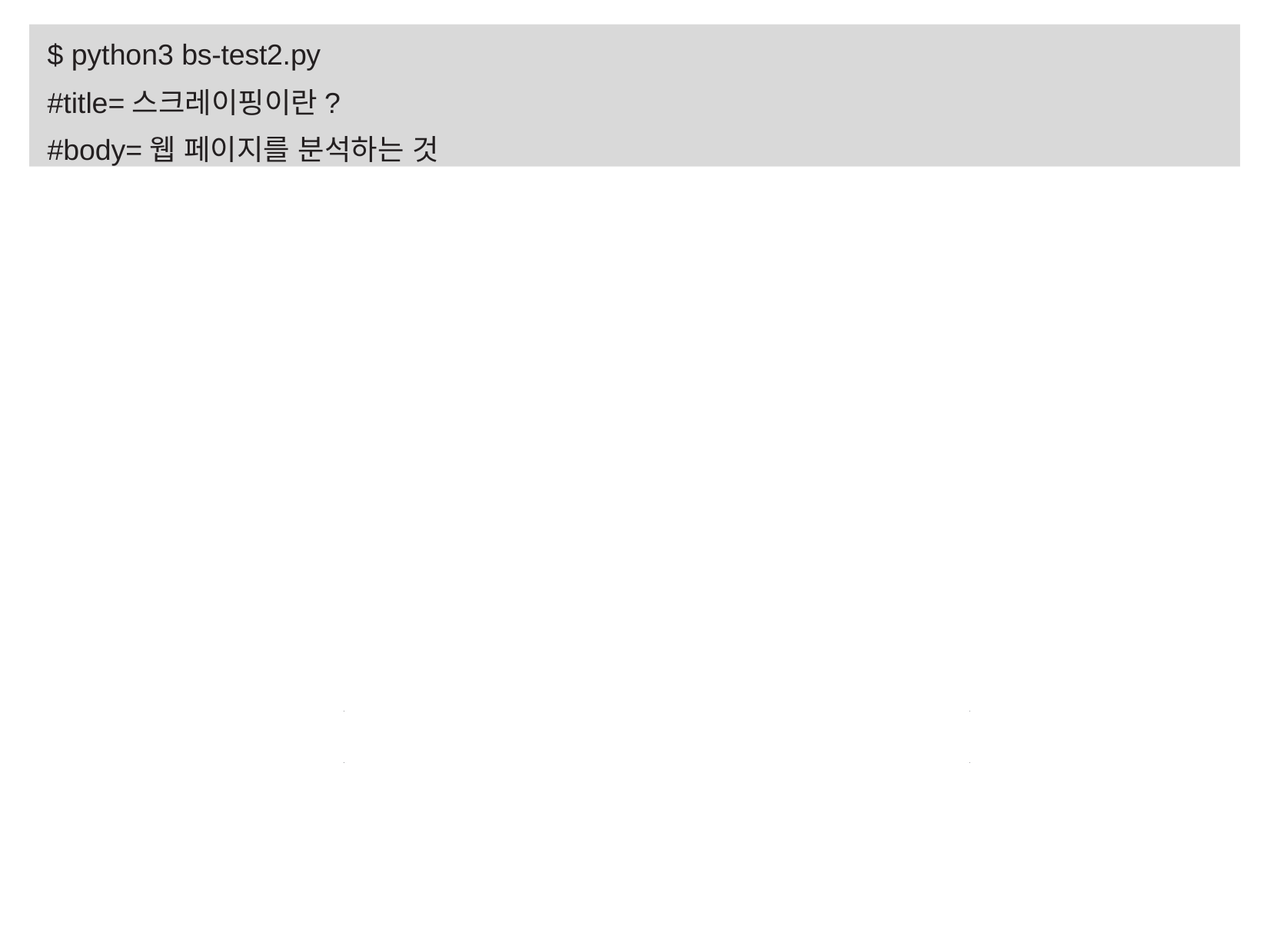

$ python3 bs-test2.py
#title=스크레이핑이란?
#body=웹 페이지를 분석하는 것